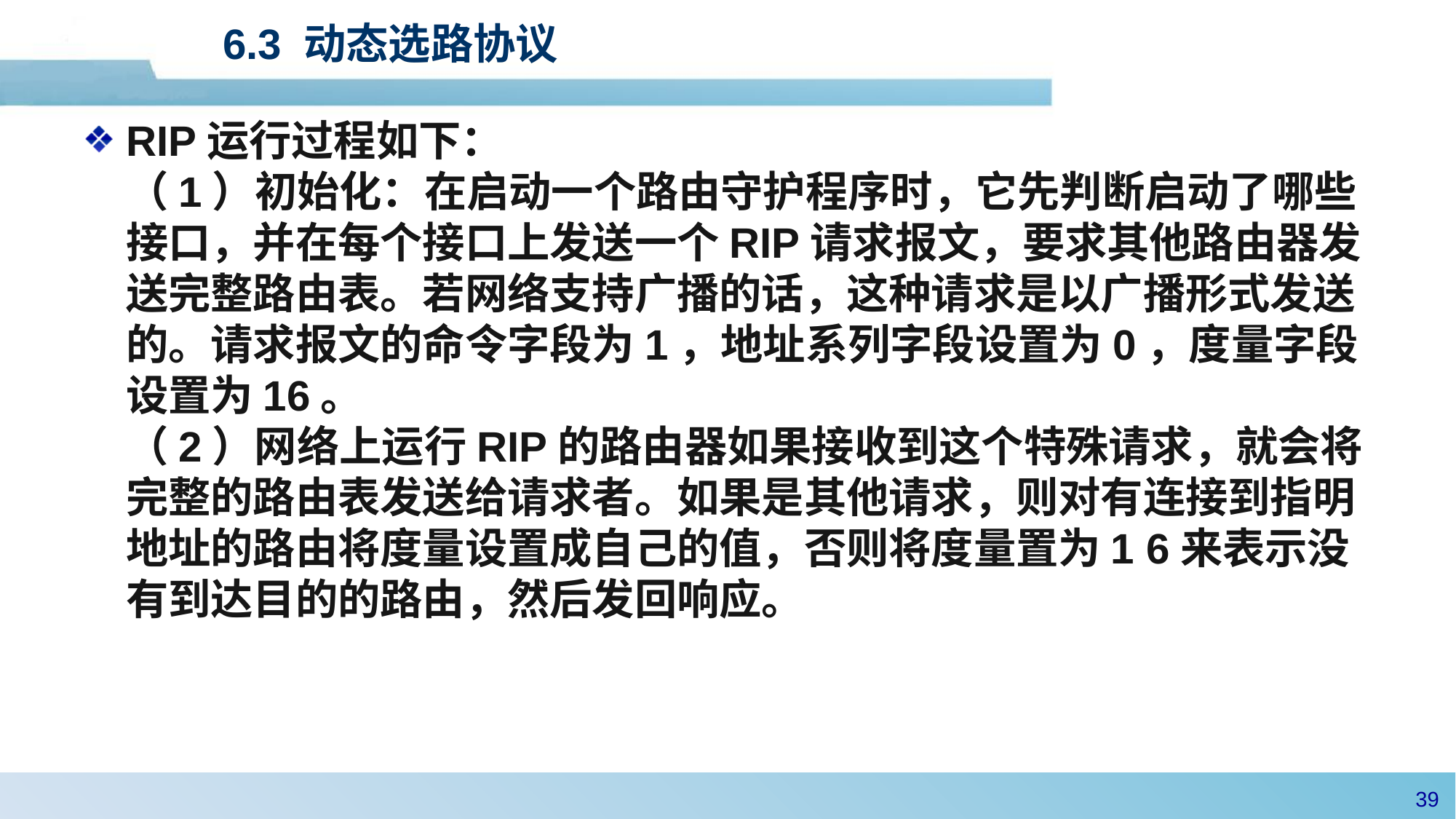

6.3 动态选路协议
RIP运行过程如下：
（1）初始化：在启动一个路由守护程序时，它先判断启动了哪些接口，并在每个接口上发送一个RIP请求报文，要求其他路由器发送完整路由表。若网络支持广播的话，这种请求是以广播形式发送的。请求报文的命令字段为1，地址系列字段设置为0，度量字段设置为16。
（2）网络上运行RIP的路由器如果接收到这个特殊请求，就会将完整的路由表发送给请求者。如果是其他请求，则对有连接到指明地址的路由将度量设置成自己的值，否则将度量置为1 6来表示没有到达目的的路由，然后发回响应。
39